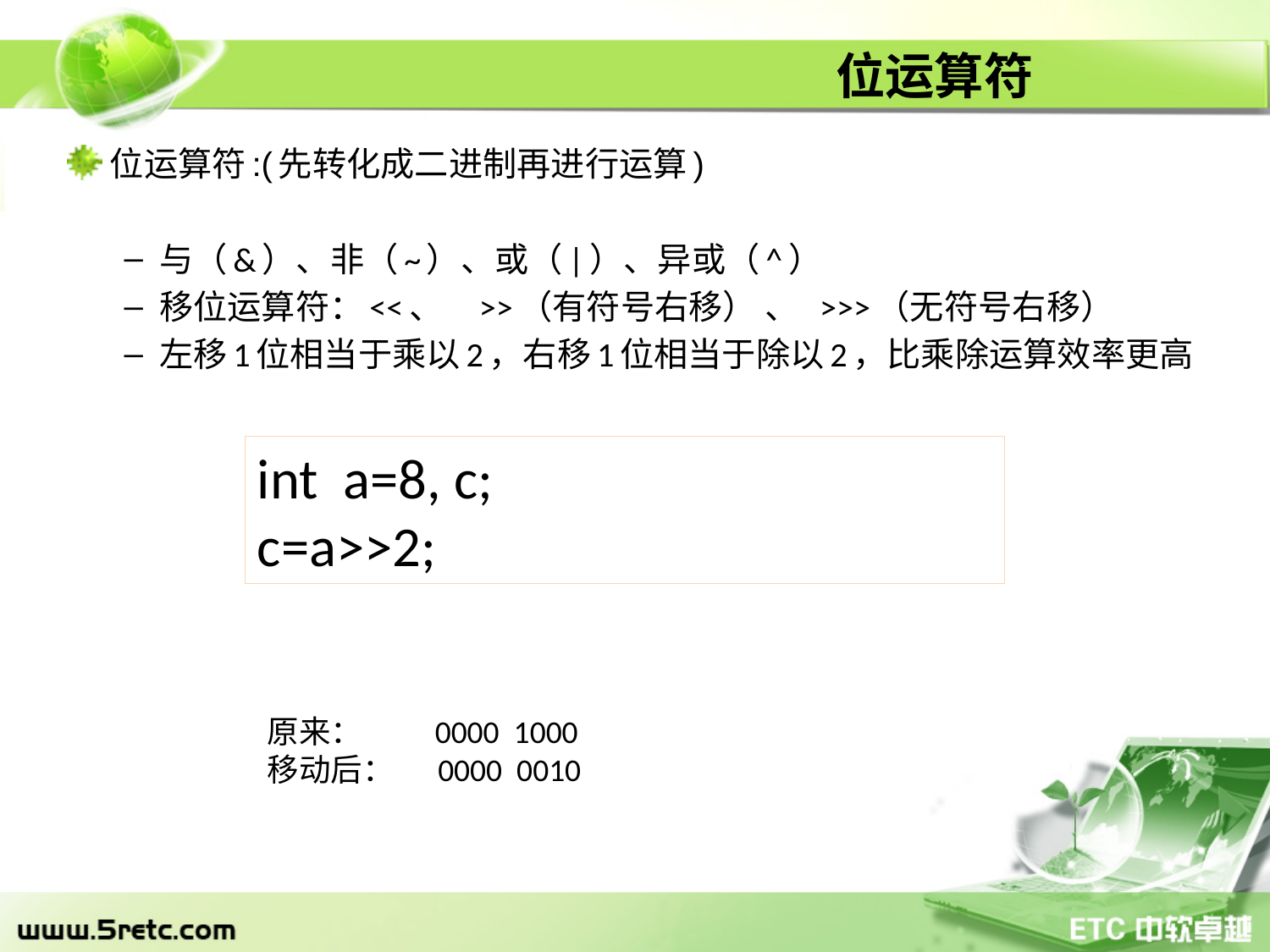

# 位运算符
位运算符:(先转化成二进制再进行运算)

与（&）、非（~）、或（|）、异或（^）
移位运算符：<<、    >>（有符号右移） 、  >>>（无符号右移）
左移1位相当于乘以2，右移1位相当于除以2，比乘除运算效率更高

int  a=8, c;
c=a>>2;
原来：         0000  1000
移动后：     0000  0010